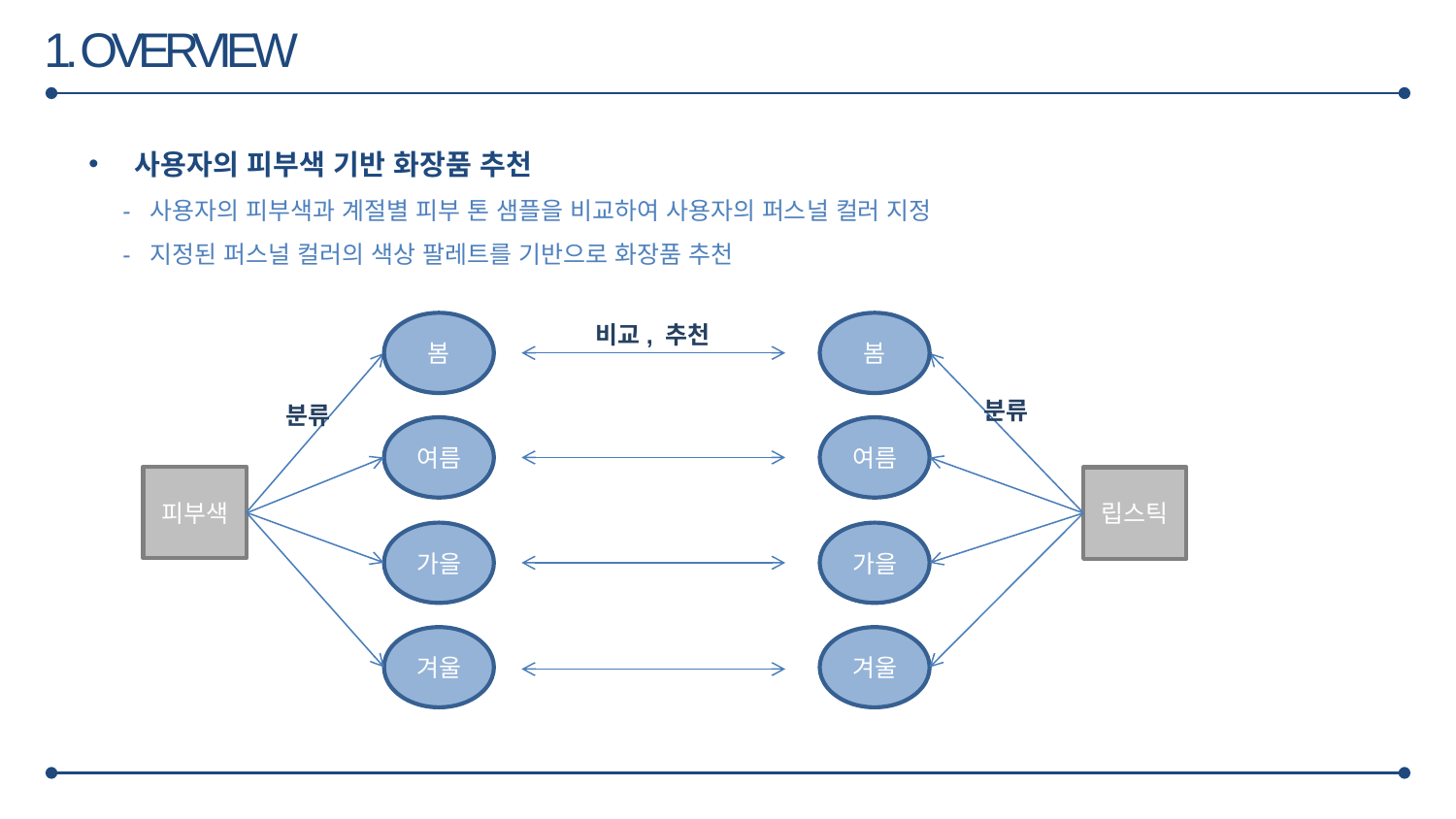

1. OVERVIEW
사용자의 피부색 기반 화장품 추천
     -  사용자의 피부색과 계절별 피부 톤 샘플을 비교하여 사용자의 퍼스널 컬러 지정
     -  지정된 퍼스널 컬러의 색상 팔레트를 기반으로 화장품 추천
봄
분류
가을
겨울
여름
비교, 추천
봄
분류
여름
가을
겨울
피부색
립스틱